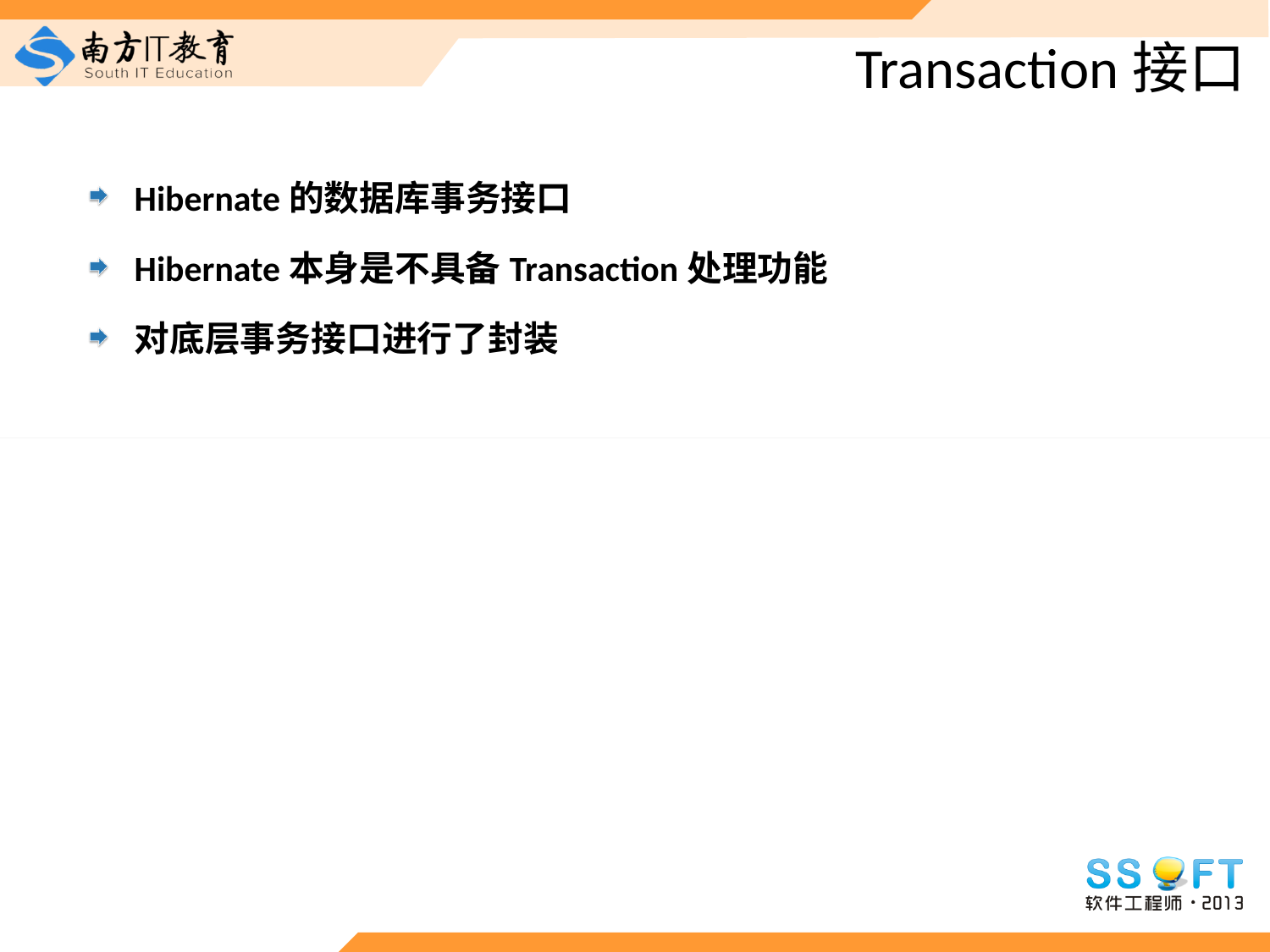

# Transaction接口
Hibernate的数据库事务接口
Hibernate本身是不具备Transaction处理功能
对底层事务接口进行了封装